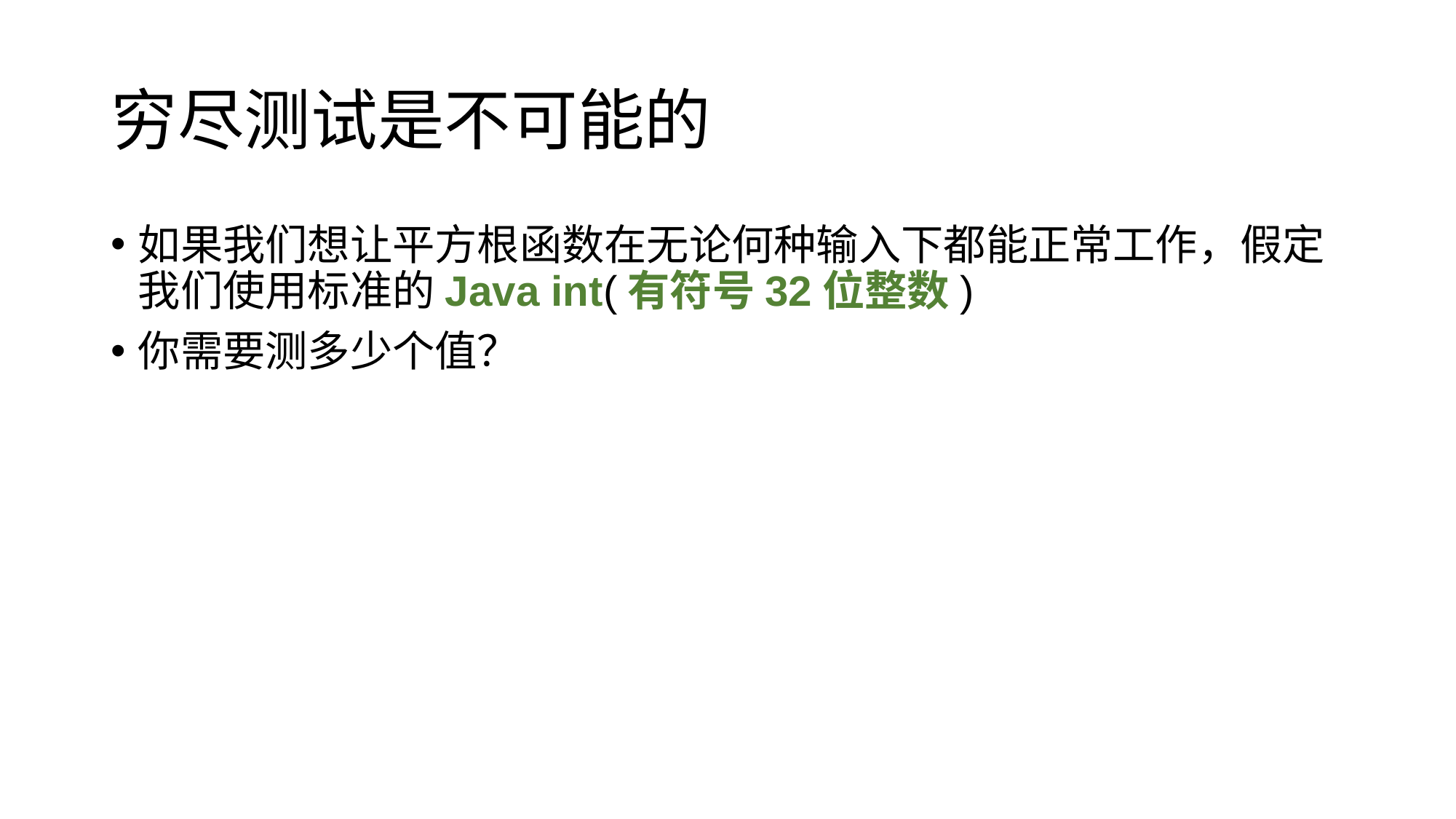

# 穷尽测试是不可能的
如果我们想让平方根函数在无论何种输入下都能正常工作，假定我们使用标准的Java int(有符号32位整数)
你需要测多少个值？